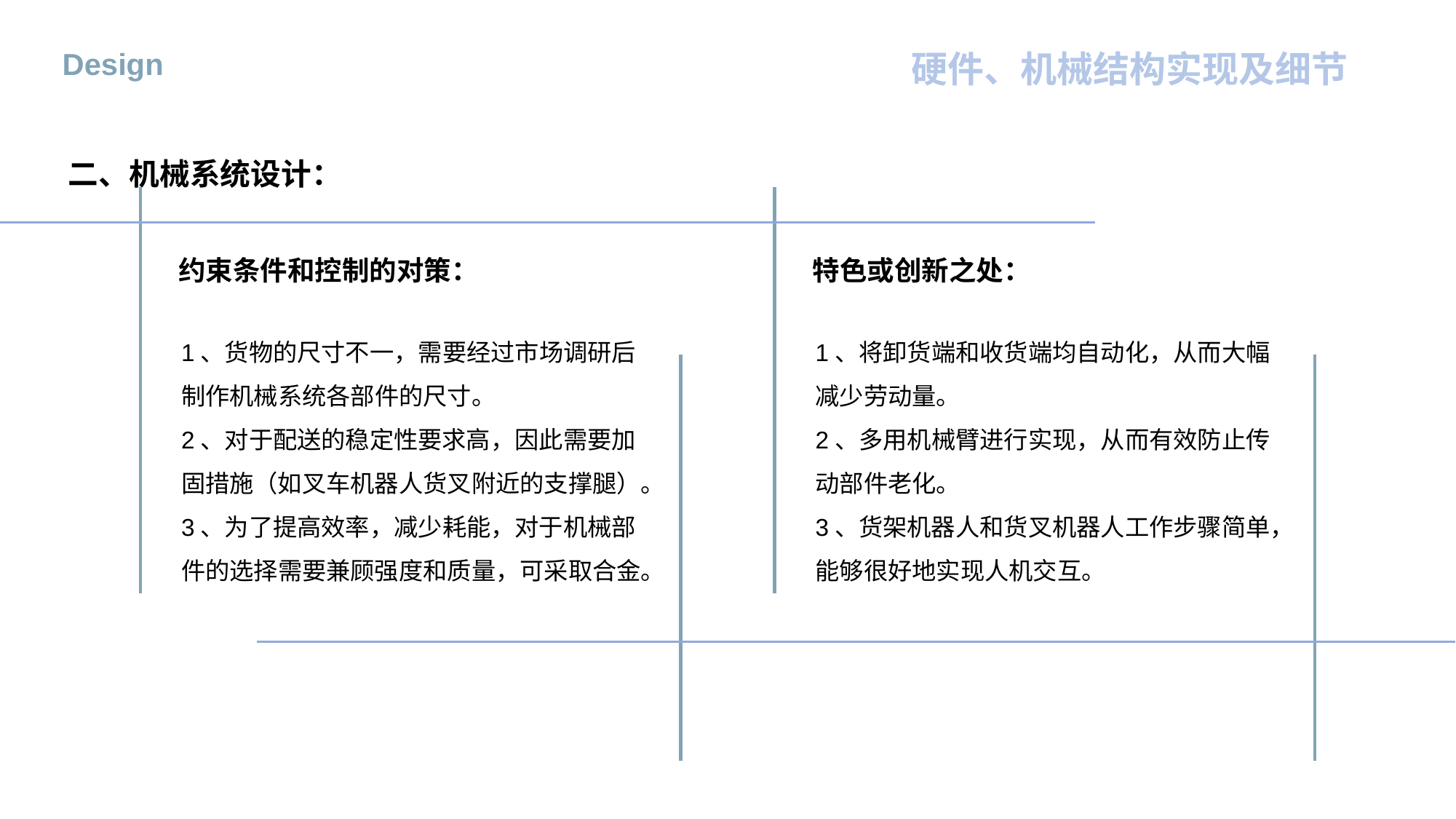

Design
硬件、机械结构实现及细节
二、机械系统设计：

约束条件和控制的对策：
1、货物的尺寸不一，需要经过市场调研后制作机械系统各部件的尺寸。
2、对于配送的稳定性要求高，因此需要加固措施（如叉车机器人货叉附近的支撑腿）。
3、为了提高效率，减少耗能，对于机械部件的选择需要兼顾强度和质量，可采取合金。

特色或创新之处：
1、将卸货端和收货端均自动化，从而大幅减少劳动量。
2、多用机械臂进行实现，从而有效防止传动部件老化。
3、货架机器人和货叉机器人工作步骤简单，能够很好地实现人机交互。